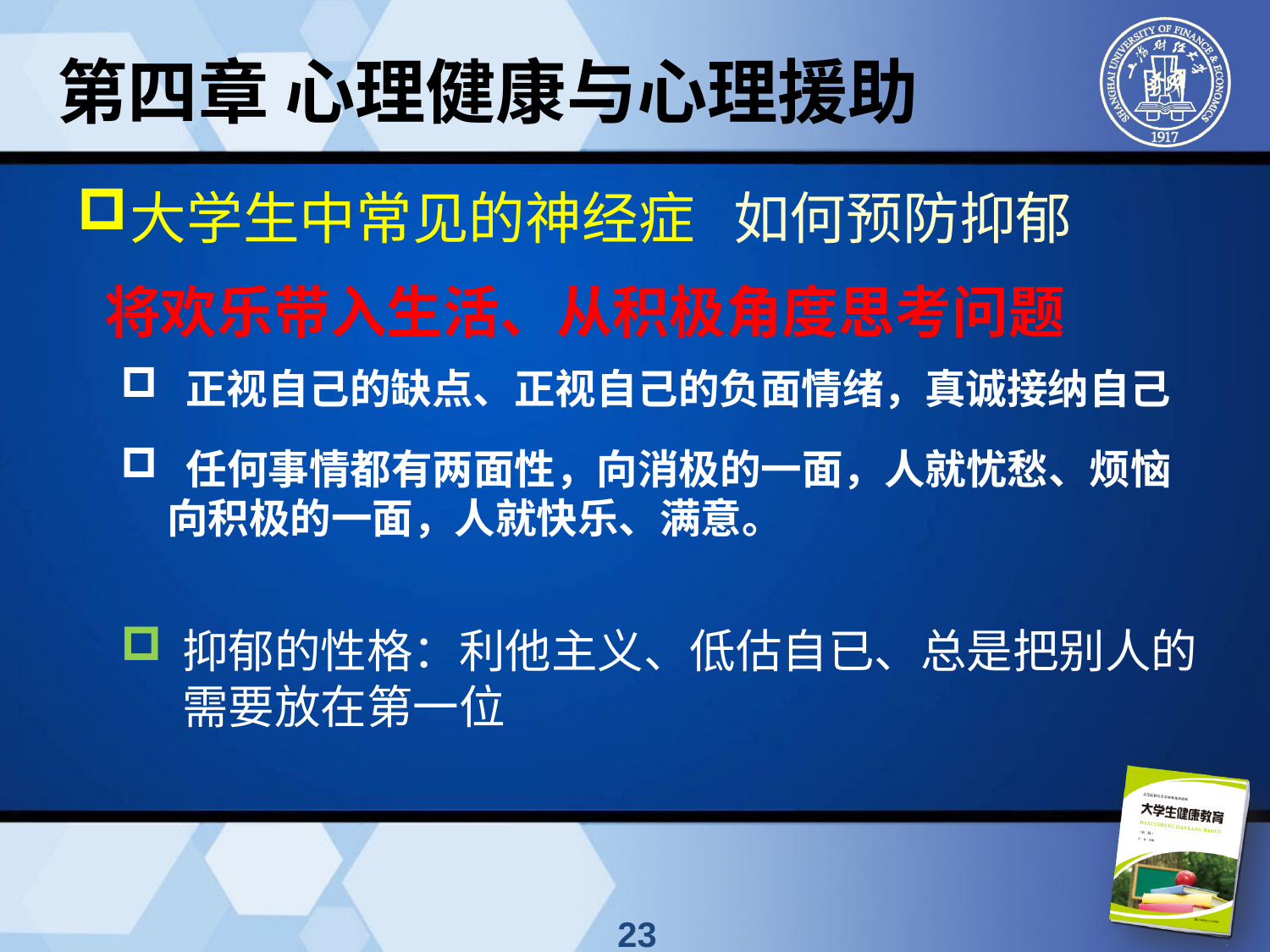

第四章 心理健康与心理援助
大学生中常见的神经症   如何预防抑郁
将欢乐带入生活、从积极角度思考问题
 正视自己的缺点、正视自己的负面情绪，真诚接纳自己
 任何事情都有两面性，向消极的一面，人就忧愁、烦恼向积极的一面，人就快乐、满意。

抑郁的性格：利他主义、低估自已、总是把别人的需要放在第一位
23